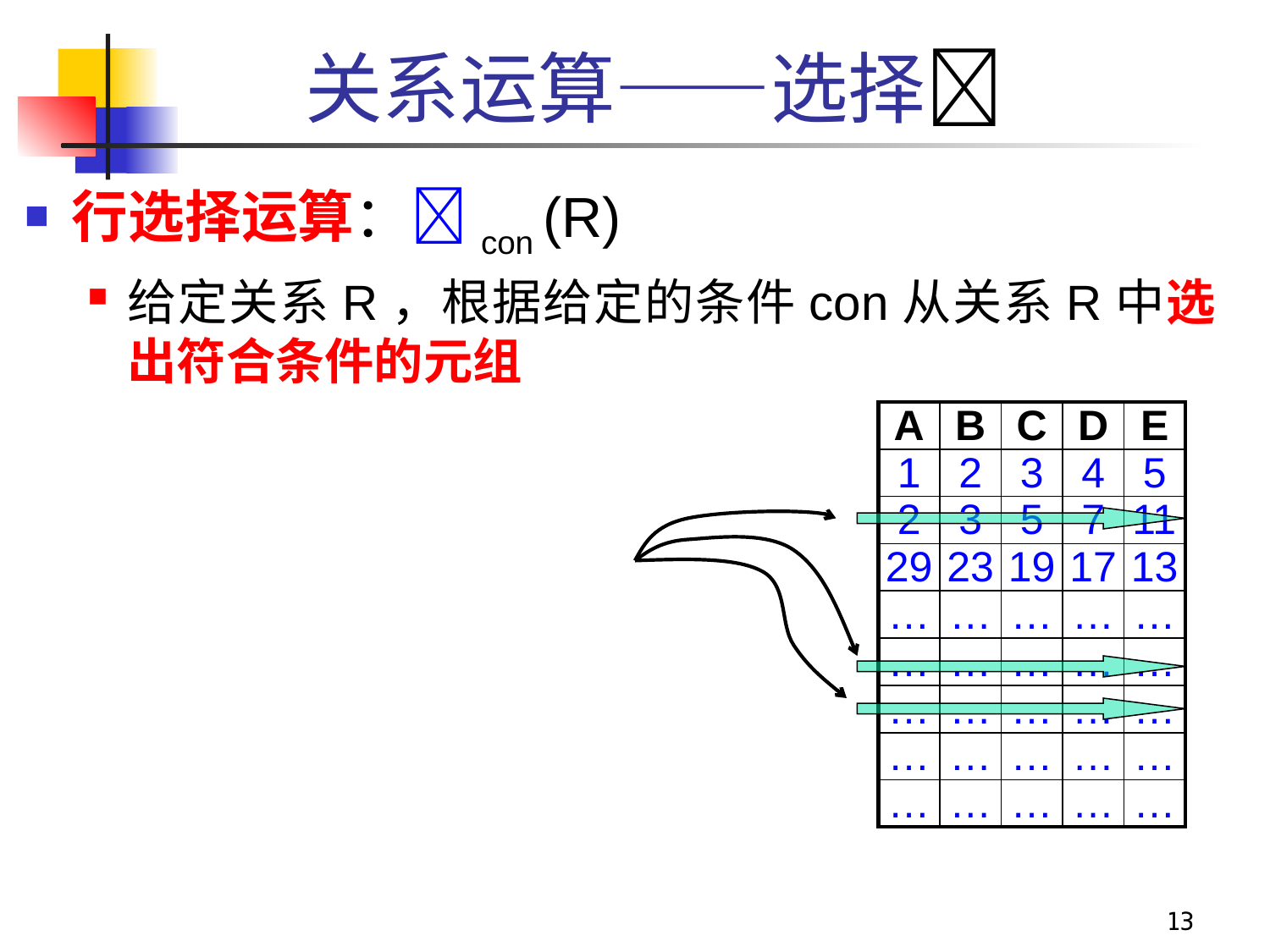

# 关系运算——选择σ
行选择运算：σcon (R)
给定关系R，根据给定的条件con从关系R中选出符合条件的元组

| A | B | C | D | E |
| --- | --- | --- | --- | --- |
| 1 | 2 | 3 | 4 | 5 |
| 2 | 3 | 5 | 7 | 11 |
| 29 | 23 | 19 | 17 | 13 |
| … | … | … | … | … |
| … | … | … | … | … |
| … | … | … | … | … |
| … | … | … | … | … |
| … | … | … | … | … |

13